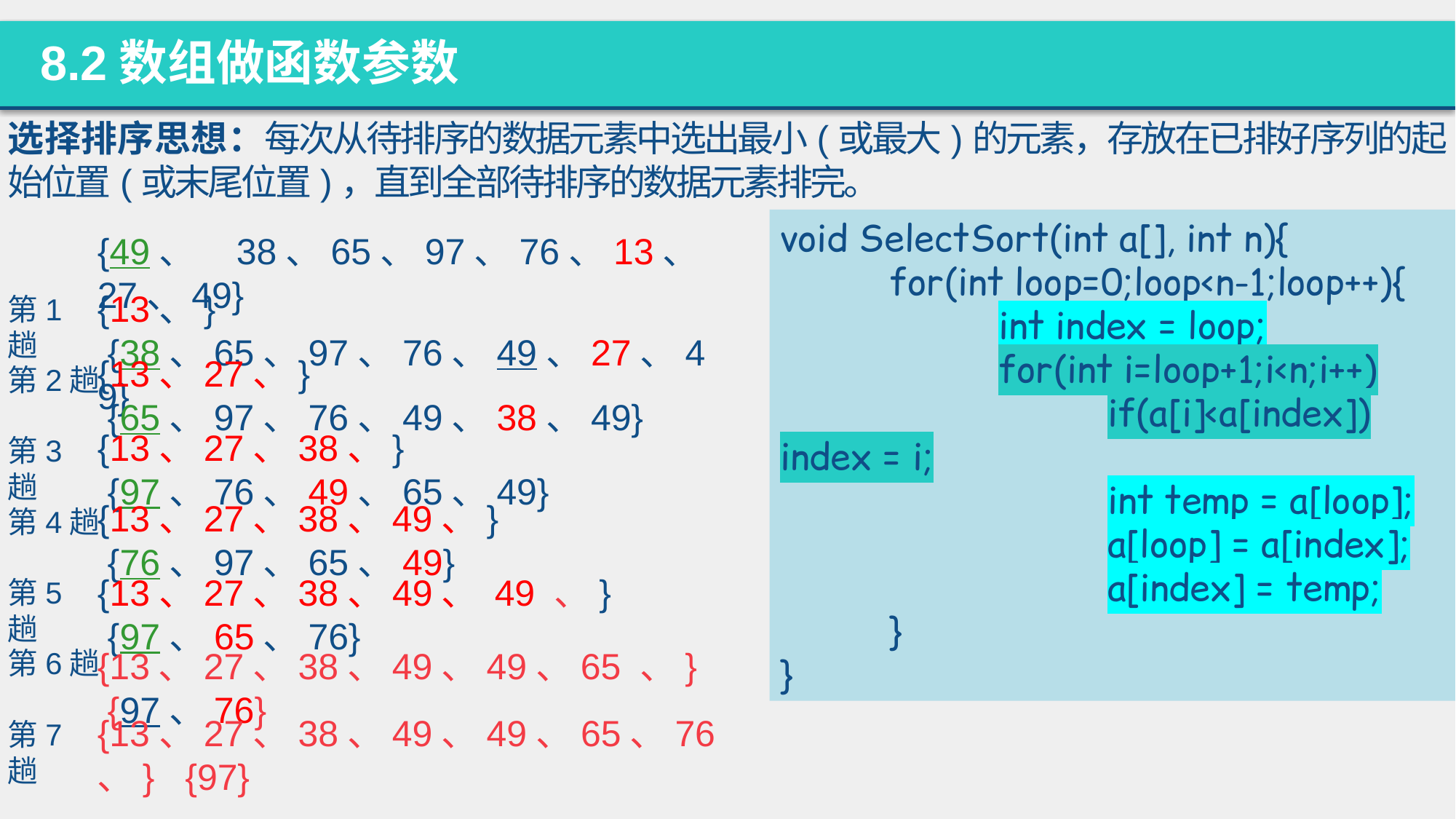

8.2数组做函数参数
选择排序思想：每次从待排序的数据元素中选出最小(或最大)的元素，存放在已排好序列的起始位置(或末尾位置)，直到全部待排序的数据元素排完。
void SelectSort(int a[], int n){
	for(int loop=0;loop<n-1;loop++){
		int index = loop;
		for(int i=loop+1;i<n;i++)
			if(a[i]<a[index])	index = i;
			int temp = a[loop];
			a[loop] = a[index];
			a[index] = temp;
	}
}
{49、    38、65、97、76、13、27、49}
{13、}   {38、65、97、76、49、27、49}
第1趟
{13、27、}   {65、97、76、49、38、49}
第2趟
{13、27、38、}   {97、76、49、65、49}
第3趟
{13、27、38、49、}   {76、97、65、49}
第4趟
{13、27、38、49、 49 、}   {97、65、76}
第5趟
{13、27、38、49、49、65 、}   {97、76}
第6趟
{13、27、38、49、49、65、76、}   {97}
第7趟